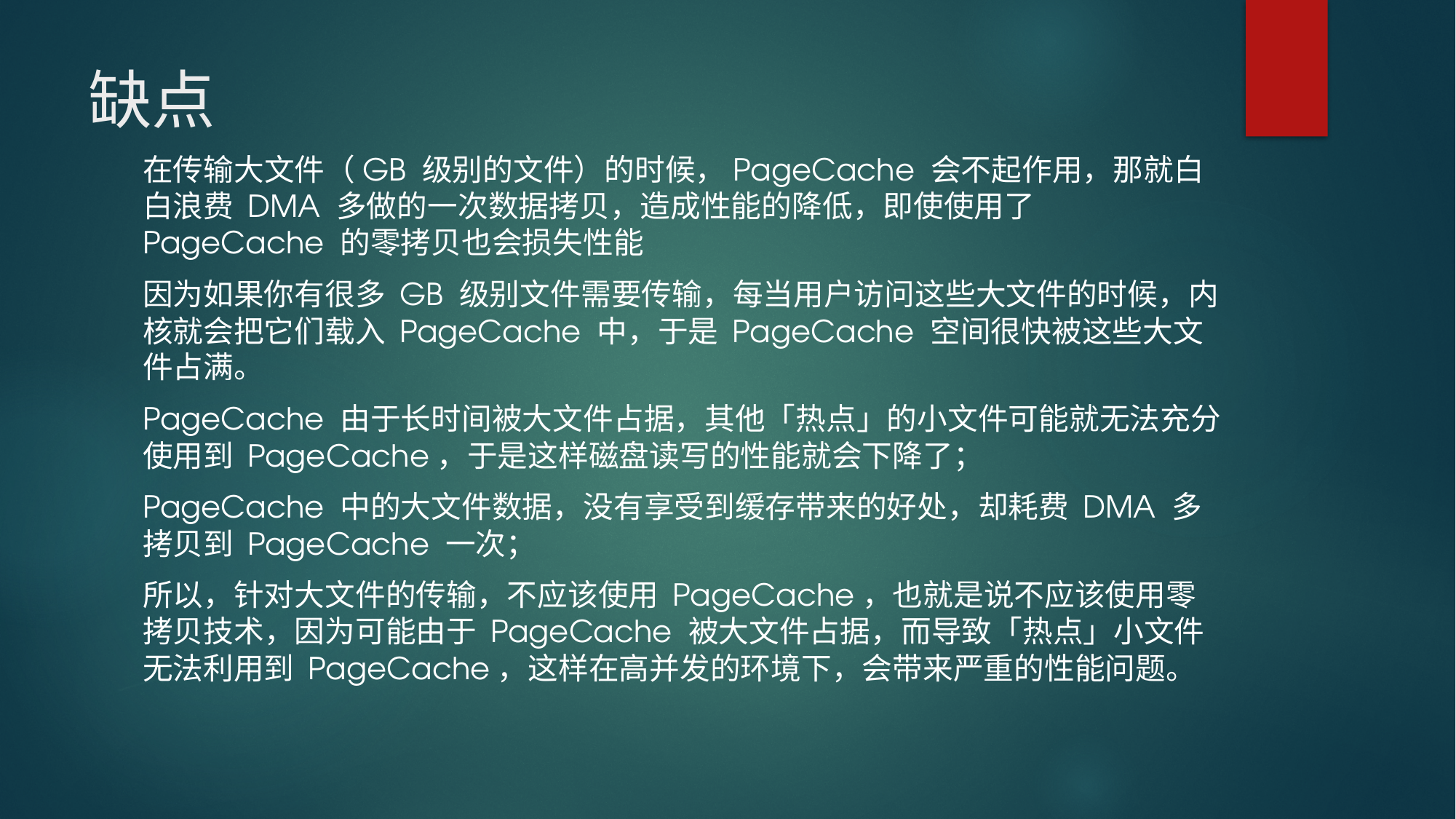

# 缺点
在传输大文件（GB 级别的文件）的时候，PageCache 会不起作用，那就白白浪费 DMA 多做的一次数据拷贝，造成性能的降低，即使使用了 PageCache 的零拷贝也会损失性能
因为如果你有很多 GB 级别文件需要传输，每当用户访问这些大文件的时候，内核就会把它们载入 PageCache 中，于是 PageCache 空间很快被这些大文件占满。
PageCache 由于长时间被大文件占据，其他「热点」的小文件可能就无法充分使用到 PageCache，于是这样磁盘读写的性能就会下降了；
PageCache 中的大文件数据，没有享受到缓存带来的好处，却耗费 DMA 多拷贝到 PageCache 一次；
所以，针对大文件的传输，不应该使用 PageCache，也就是说不应该使用零拷贝技术，因为可能由于 PageCache 被大文件占据，而导致「热点」小文件无法利用到 PageCache，这样在高并发的环境下，会带来严重的性能问题。